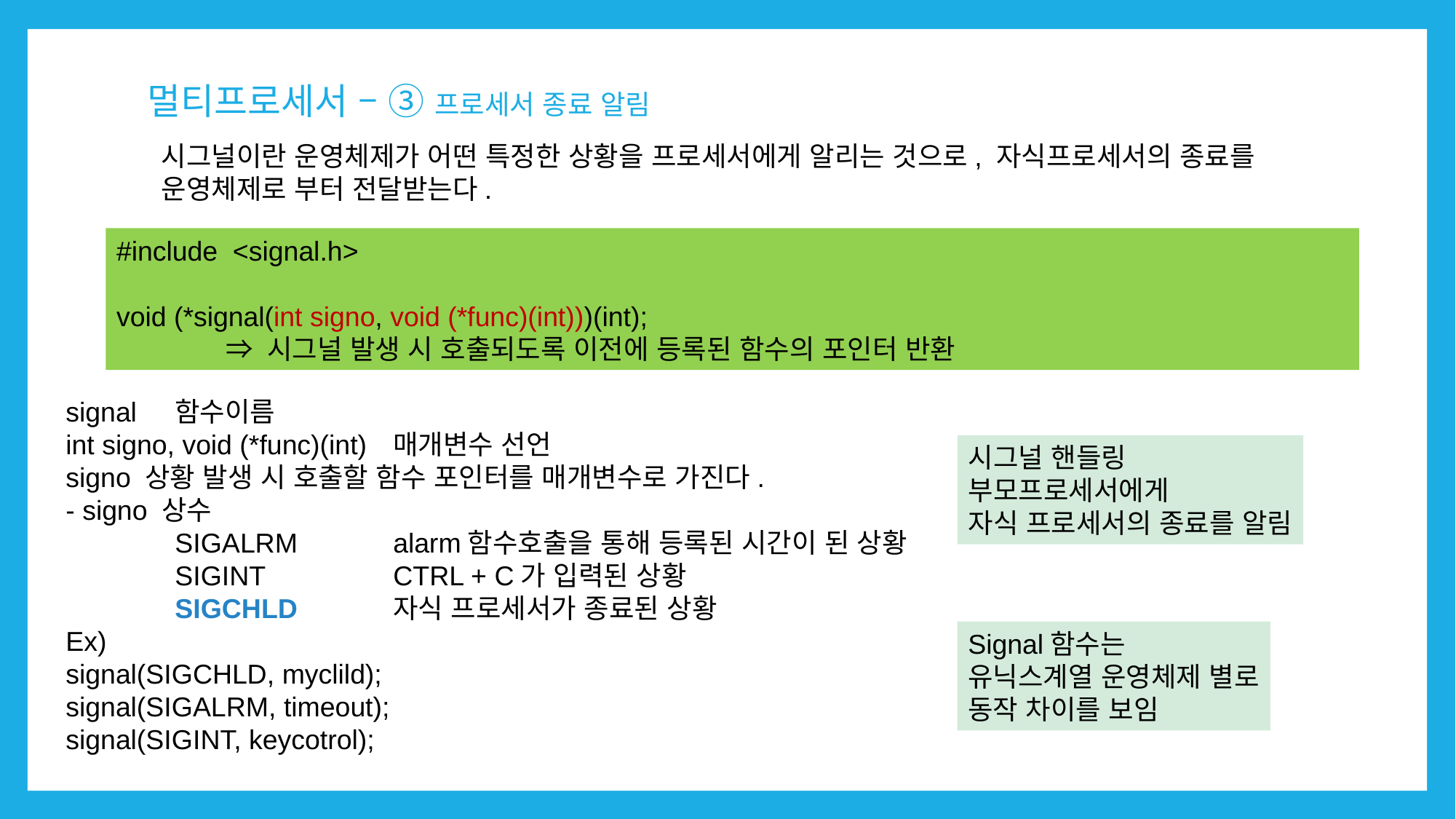

# 멀티프로세서 – ③ 프로세서 종료 알림
시그널이란 운영체제가 어떤 특정한 상황을 프로세서에게 알리는 것으로, 자식프로세서의 종료를
운영체제로 부터 전달받는다.
#include  <signal.h>

void (*signal(int signo, void (*func)(int)))(int);
	⇒ 시그널 발생 시 호출되도록 이전에 등록된 함수의 포인터 반환
signal	함수이름
int signo, void (*func)(int)	매개변수 선언
signo 상황 발생 시 호출할 함수 포인터를 매개변수로 가진다.
- signo 상수
	SIGALRM	alarm함수호출을 통해 등록된 시간이 된 상황
	SIGINT		CTRL + C가 입력된 상황
	SIGCHLD	자식 프로세서가 종료된 상황
Ex)
signal(SIGCHLD, myclild);
signal(SIGALRM, timeout);
signal(SIGINT, keycotrol);
시그널 핸들링
부모프로세서에게
자식 프로세서의 종료를 알림
Signal함수는
유닉스계열 운영체제 별로
동작 차이를 보임